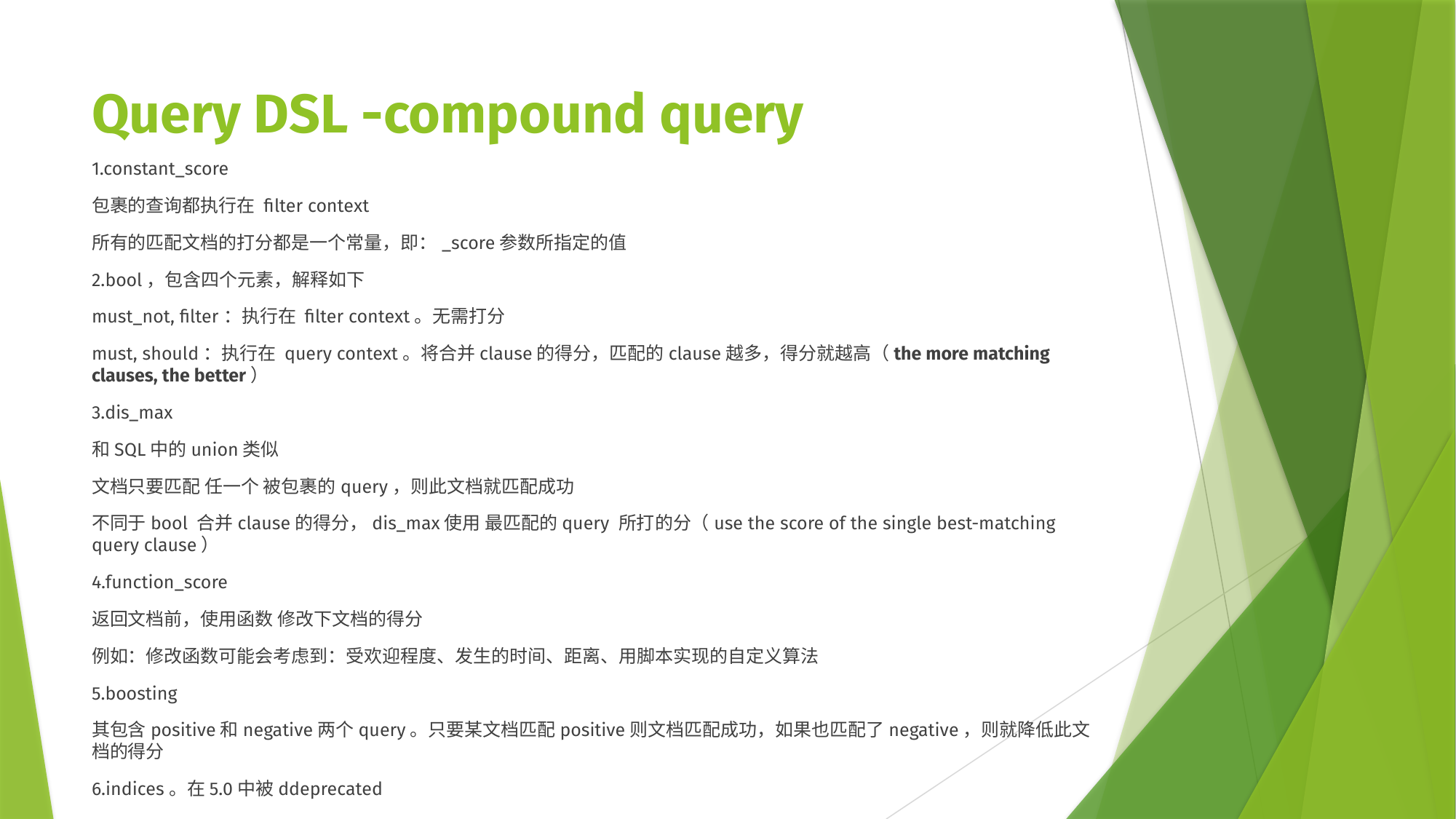

# Query DSL -compound query
1.constant_score
包裹的查询都执行在 filter context
所有的匹配文档的打分都是一个常量，即：_score参数所指定的值
2.bool，包含四个元素，解释如下
must_not, filter：执行在 filter context。无需打分
must, should：执行在 query context。将合并clause的得分，匹配的clause越多，得分就越高（the more matching clauses, the better）
3.dis_max
和SQL中的union类似
文档只要匹配 任一个 被包裹的query，则此文档就匹配成功
不同于bool 合并clause的得分，dis_max使用 最匹配的query 所打的分（use the score of the single best-matching query clause）
4.function_score
返回文档前，使用函数 修改下文档的得分
例如：修改函数可能会考虑到：受欢迎程度、发生的时间、距离、用脚本实现的自定义算法
5.boosting
其包含positive和negative两个query。只要某文档匹配positive则文档匹配成功，如果也匹配了negative，则就降低此文档的得分
6.indices。在5.0中被ddeprecated